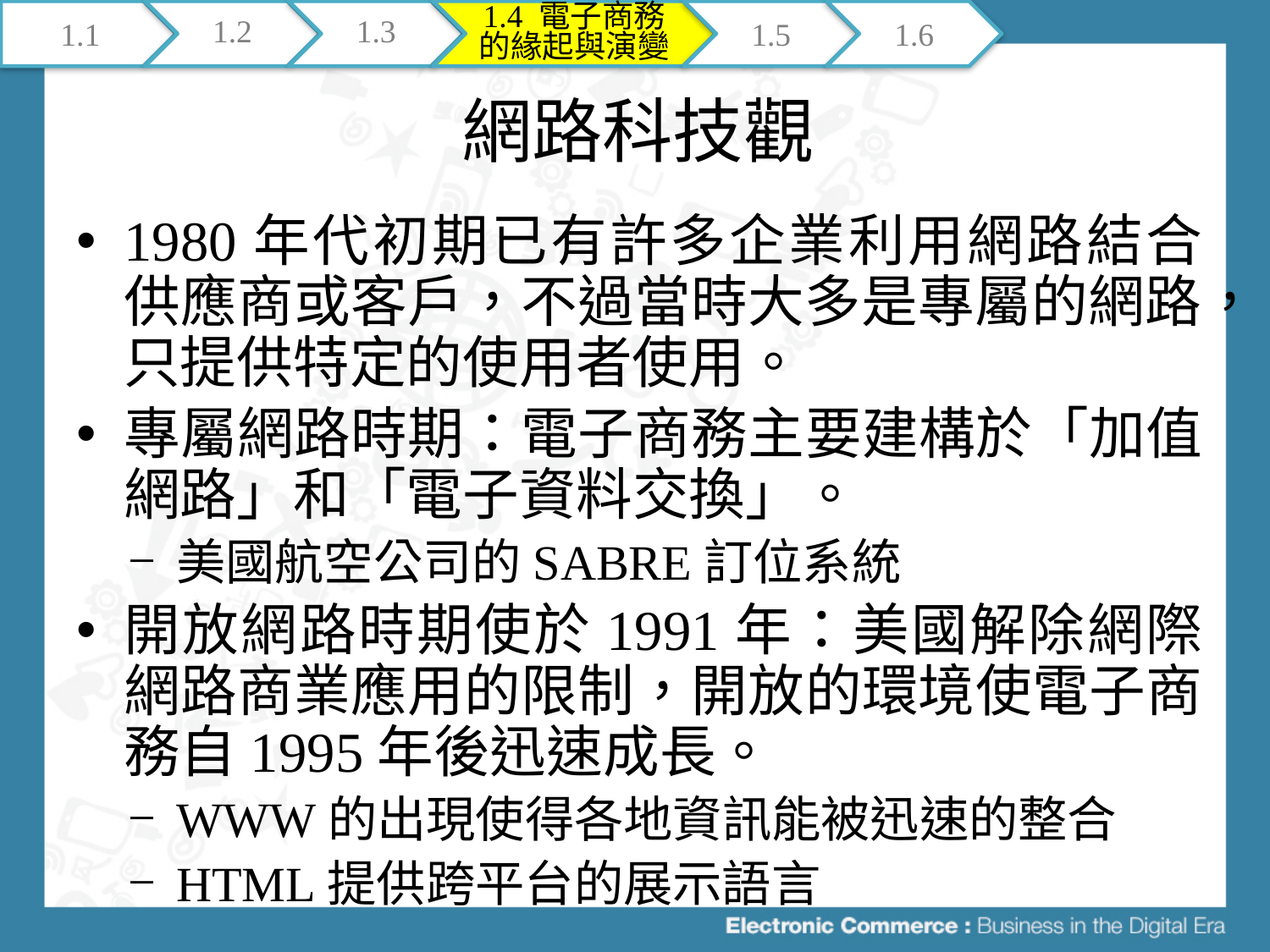

1.1
1.2
1.3
1.4 電子商務的緣起與演變
1.5
1.6
# 網路科技觀
1980年代初期已有許多企業利用網路結合供應商或客戶，不過當時大多是專屬的網路，只提供特定的使用者使用。
專屬網路時期：電子商務主要建構於「加值網路」和「電子資料交換」。
美國航空公司的SABRE訂位系統
開放網路時期使於1991年：美國解除網際網路商業應用的限制，開放的環境使電子商務自1995年後迅速成長。
WWW的出現使得各地資訊能被迅速的整合
HTML提供跨平台的展示語言